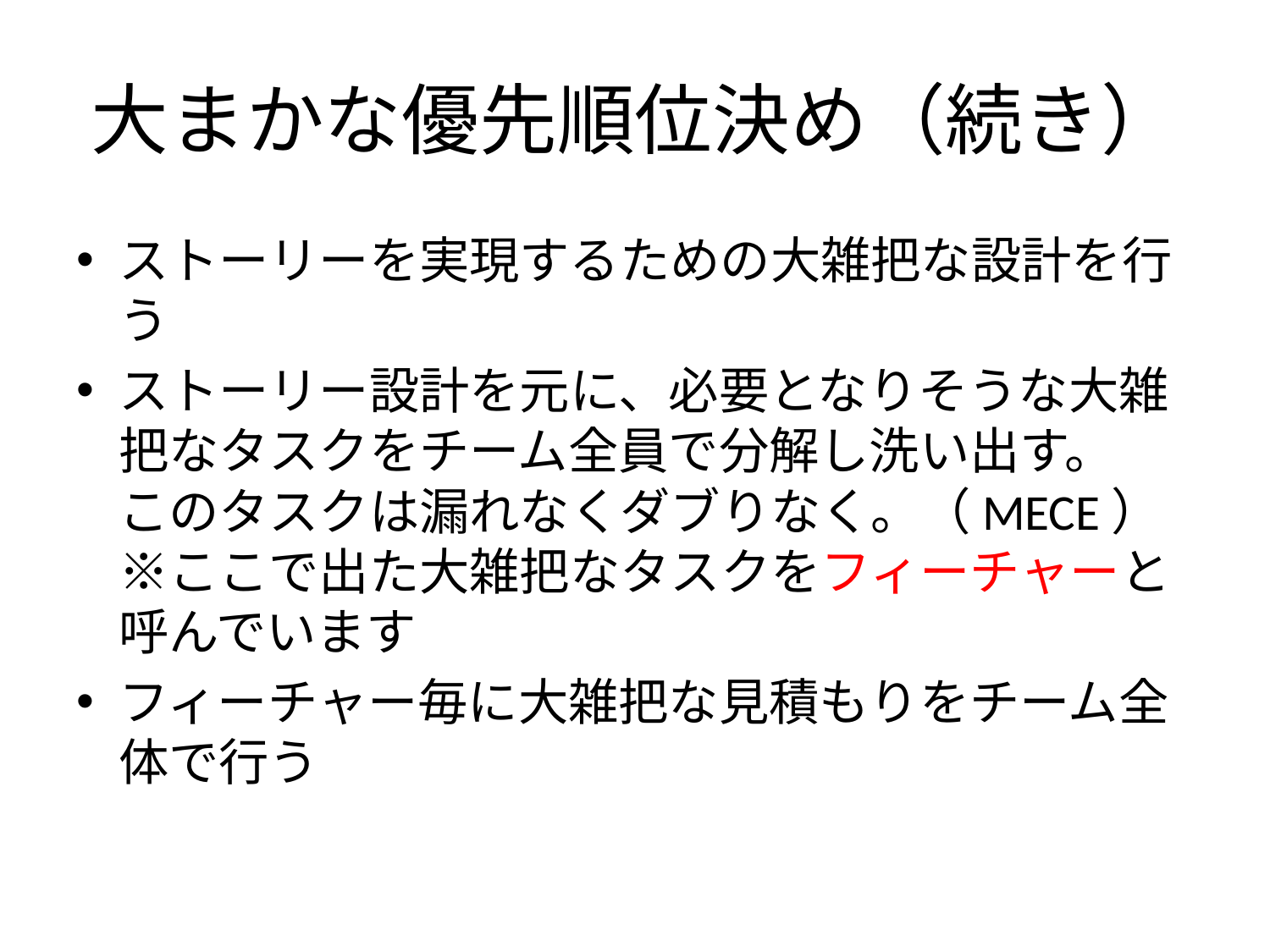

# 大まかな優先順位決め（続き）
ストーリーを実現するための大雑把な設計を行う
ストーリー設計を元に、必要となりそうな大雑把なタスクをチーム全員で分解し洗い出す。
このタスクは漏れなくダブりなく。（MECE）
※ここで出た大雑把なタスクをフィーチャーと呼んでいます
フィーチャー毎に大雑把な見積もりをチーム全体で行う